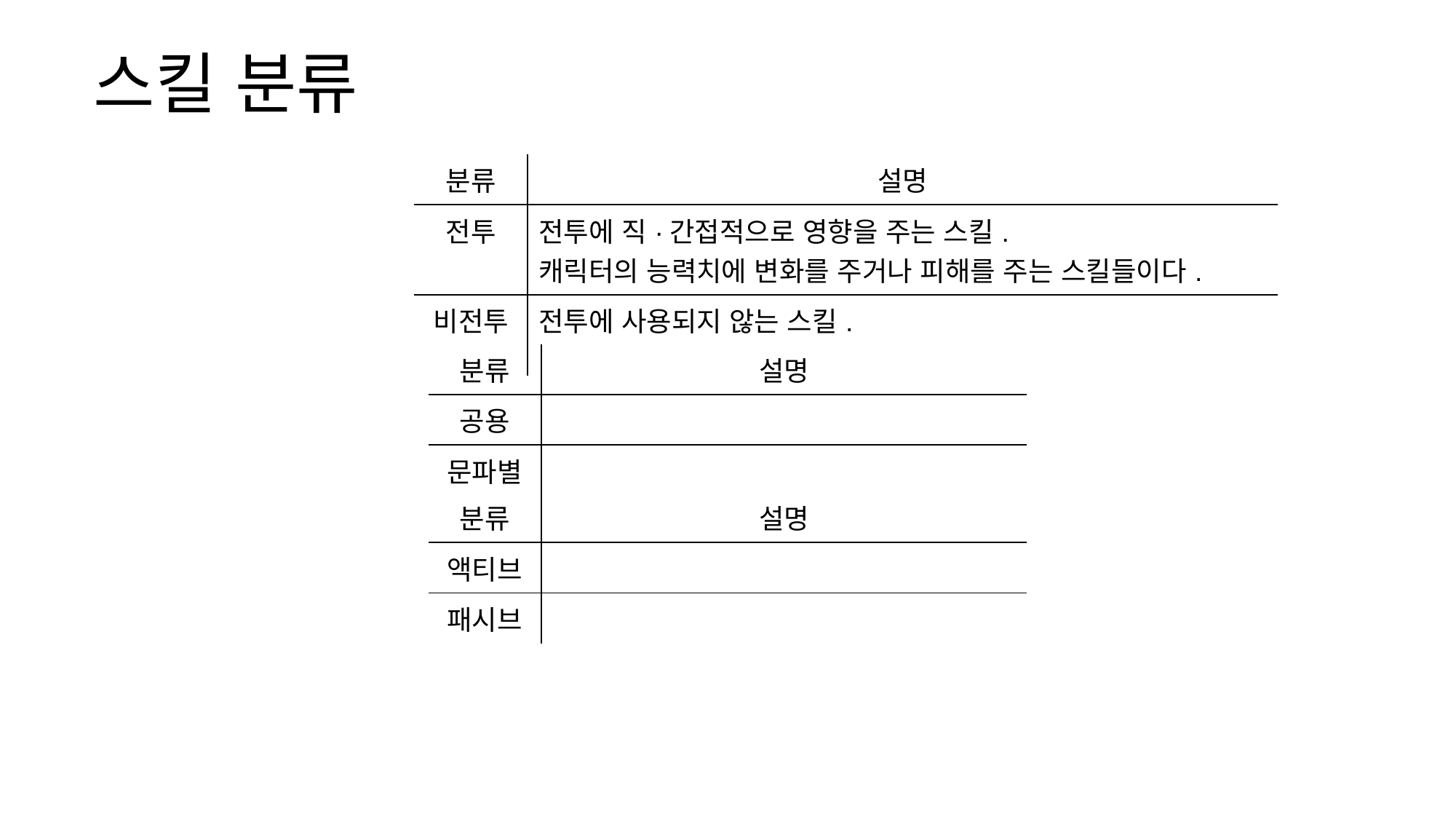

스킬 분류
| 분류 | 설명 |
| --- | --- |
| 전투 | 전투에 직·간접적으로 영향을 주는 스킬. 캐릭터의 능력치에 변화를 주거나 피해를 주는 스킬들이다. |
| 비전투 | 전투에 사용되지 않는 스킬. |
| 분류 | 설명 |
| --- | --- |
| 공용 |  |
| 문파별 |  |
| 분류 | 설명 |
| --- | --- |
| 액티브 |  |
| 패시브 |  |